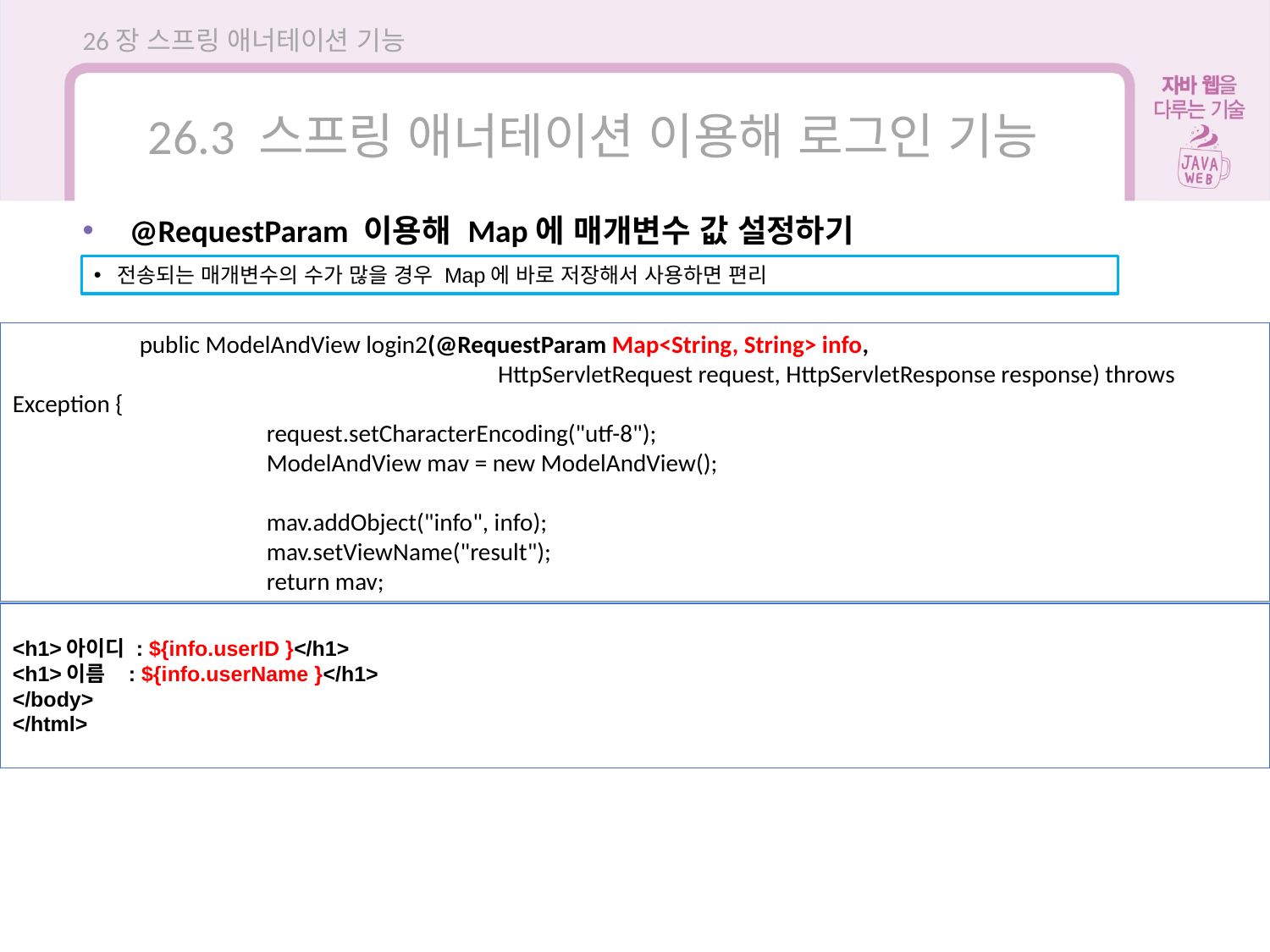

26장 스프링 애너테이션 기능
26.3 스프링 애너테이션 이용해 로그인 기능
 @RequestParam 이용해 Map에 매개변수 값 설정하기
전송되는 매개변수의 수가 많을 경우 Map에 바로 저장해서 사용하면 편리
	public ModelAndView login2(@RequestParam Map<String, String> info,
			                   HttpServletRequest request, HttpServletResponse response) throws Exception {
		request.setCharacterEncoding("utf-8");
		ModelAndView mav = new ModelAndView();

		mav.addObject("info", info);
		mav.setViewName("result");
		return mav;

<h1>아이디 : ${info.userID }</h1>
<h1>이름   : ${info.userName }</h1>
</body>
</html>